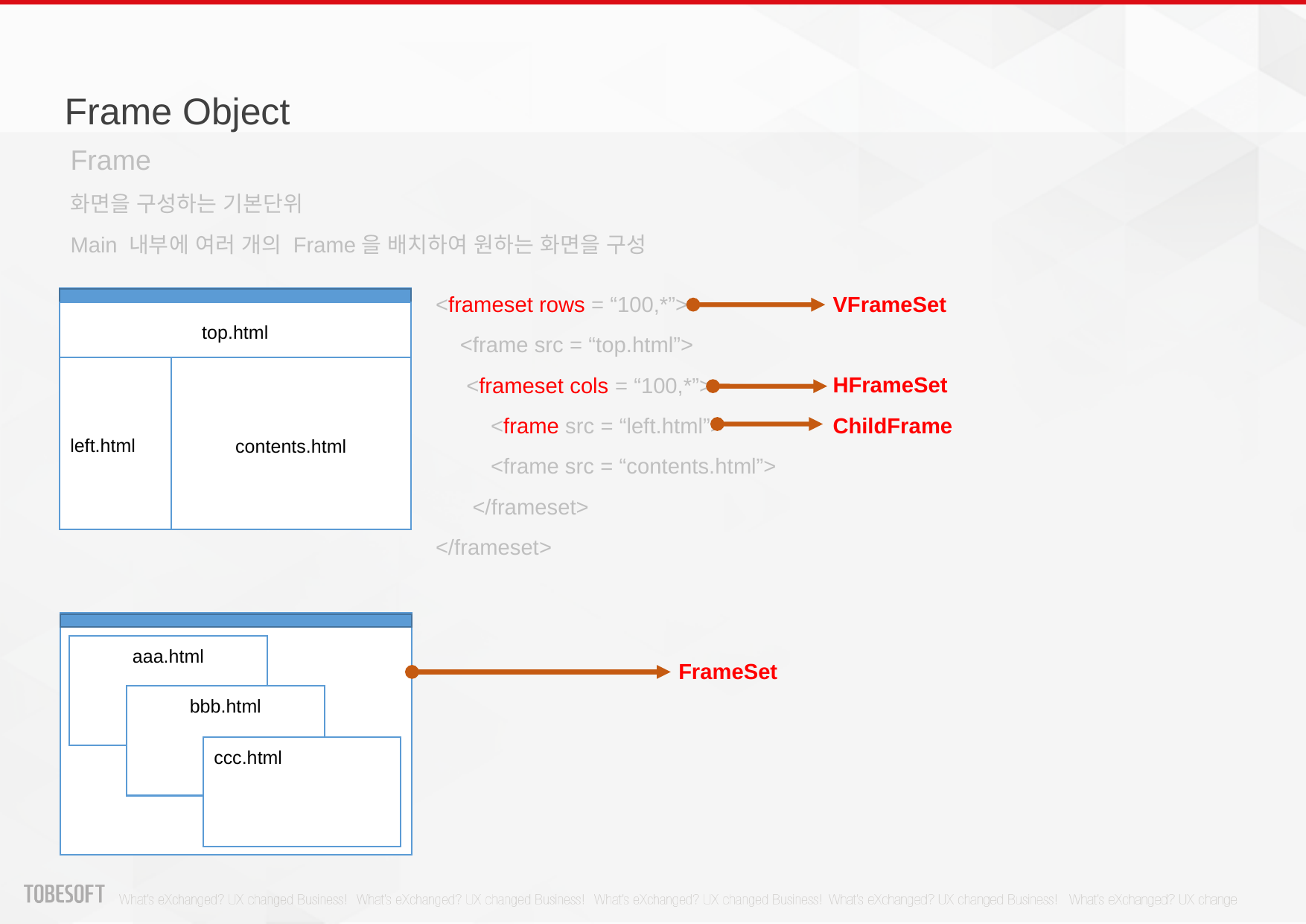

Frame Object
Frame
화면을 구성하는 기본단위
Main 내부에 여러 개의 Frame을 배치하여 원하는 화면을 구성
VFrameSet

HFrameSet
ChildFrame

<frameset rows = “100,*”>
    <frame src = “top.html”>
     <frameset cols = “100,*”>
         <frame src = “left.html”>
         <frame src = “contents.html”>
      </frameset>
</frameset>

top.html
left.html
contents.html

aaa.html
FrameSet
bbb.html
ccc.html